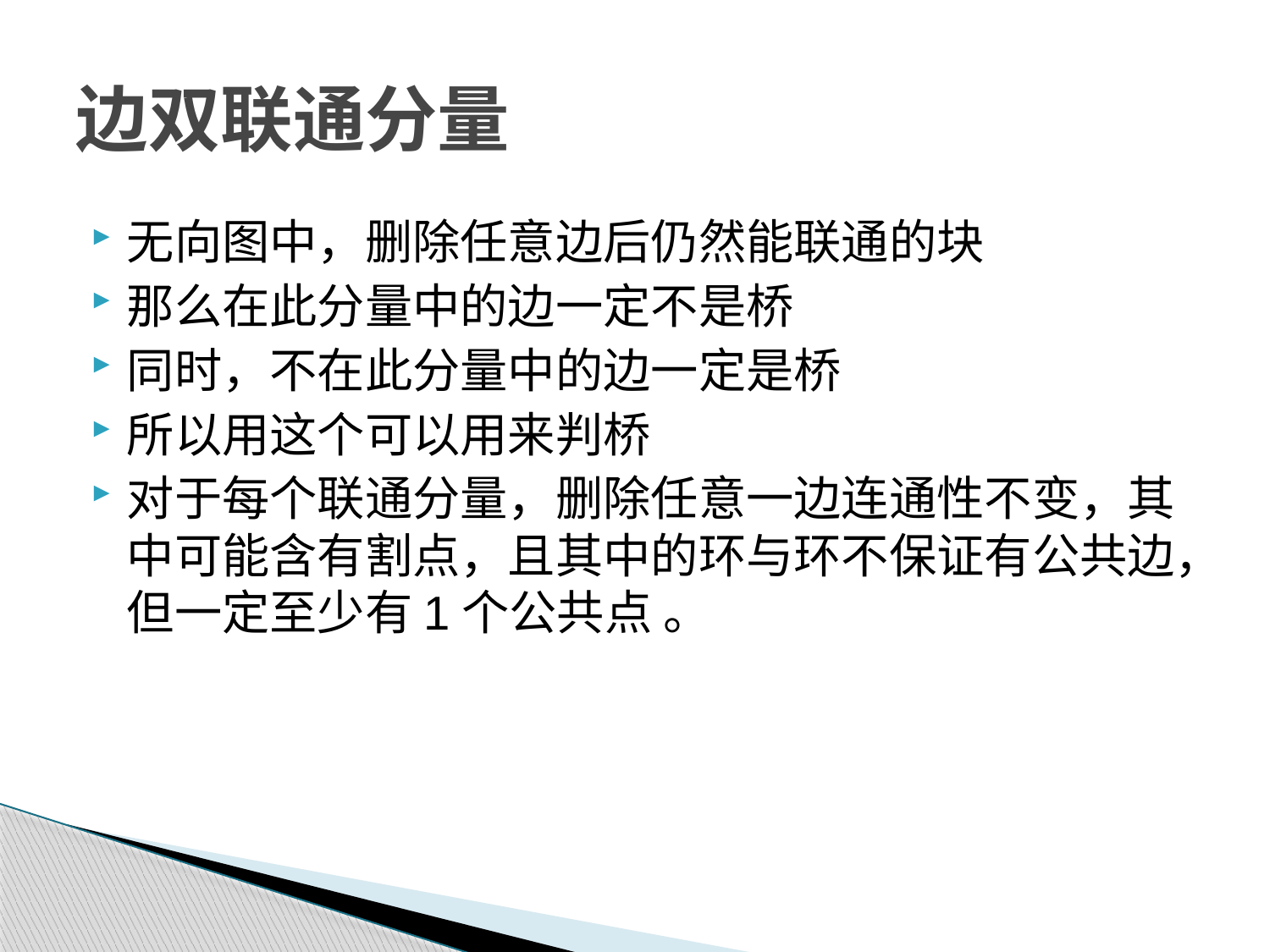

# 边双联通分量
无向图中，删除任意边后仍然能联通的块
那么在此分量中的边一定不是桥
同时，不在此分量中的边一定是桥
所以用这个可以用来判桥
对于每个联通分量，删除任意一边连通性不变，其中可能含有割点，且其中的环与环不保证有公共边，但一定至少有1个公共点 。